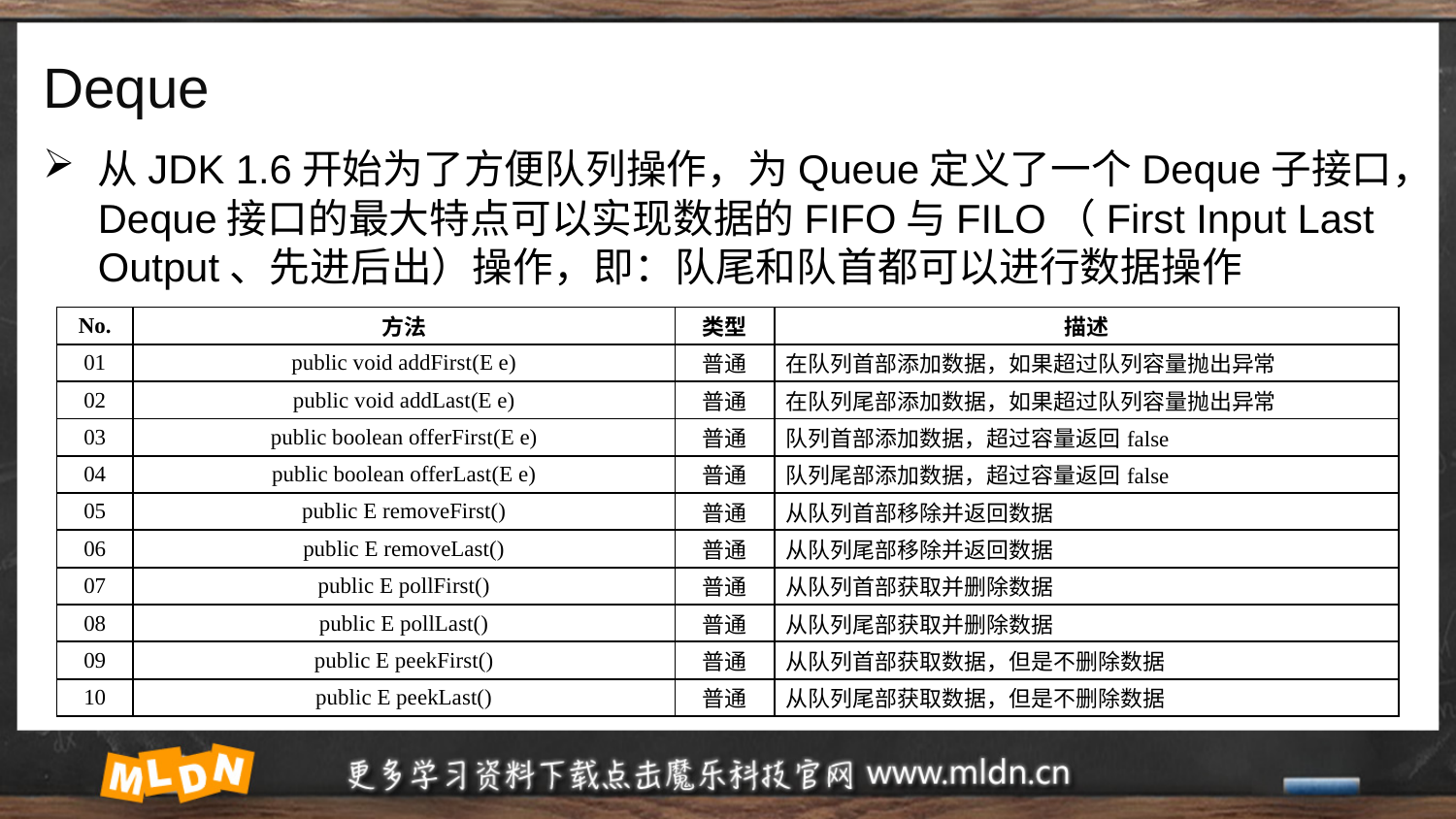

# Deque
从JDK 1.6开始为了方便队列操作，为Queue定义了一个Deque子接口，Deque接口的最大特点可以实现数据的FIFO与FILO（First Input Last Output、先进后出）操作，即：队尾和队首都可以进行数据操作
| No. | 方法 | 类型 | 描述 |
| --- | --- | --- | --- |
| 01 | public void addFirst​(E e) | 普通 | 在队列首部添加数据，如果超过队列容量抛出异常 |
| 02 | public void addLast​(E e) | 普通 | 在队列尾部添加数据，如果超过队列容量抛出异常 |
| 03 | public boolean offerFirst​(E e) | 普通 | 队列首部添加数据，超过容量返回false |
| 04 | public boolean offerLast​(E e) | 普通 | 队列尾部添加数据，超过容量返回false |
| 05 | public E removeFirst() | 普通 | 从队列首部移除并返回数据 |
| 06 | public E removeLast() | 普通 | 从队列尾部移除并返回数据 |
| 07 | public E pollFirst() | 普通 | 从队列首部获取并删除数据 |
| 08 | public E pollLast() | 普通 | 从队列尾部获取并删除数据 |
| 09 | public E peekFirst() | 普通 | 从队列首部获取数据，但是不删除数据 |
| 10 | public E peekLast() | 普通 | 从队列尾部获取数据，但是不删除数据 |